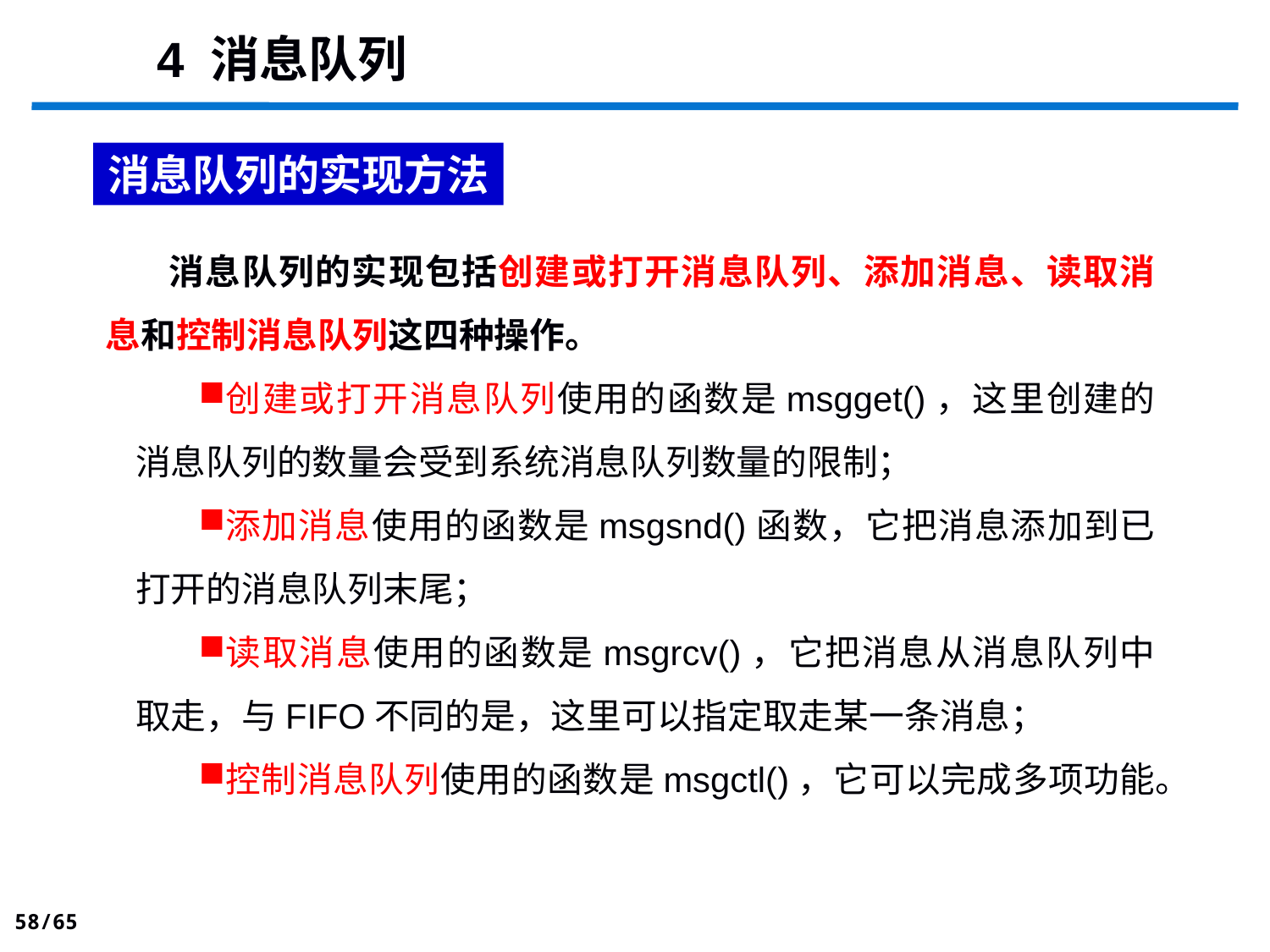

4 消息队列
消息队列的实现方法
消息队列的实现包括创建或打开消息队列、添加消息、读取消息和控制消息队列这四种操作。
创建或打开消息队列使用的函数是msgget()，这里创建的消息队列的数量会受到系统消息队列数量的限制；
添加消息使用的函数是msgsnd()函数，它把消息添加到已打开的消息队列末尾；
读取消息使用的函数是msgrcv()，它把消息从消息队列中取走，与FIFO不同的是，这里可以指定取走某一条消息；
控制消息队列使用的函数是msgctl()，它可以完成多项功能。